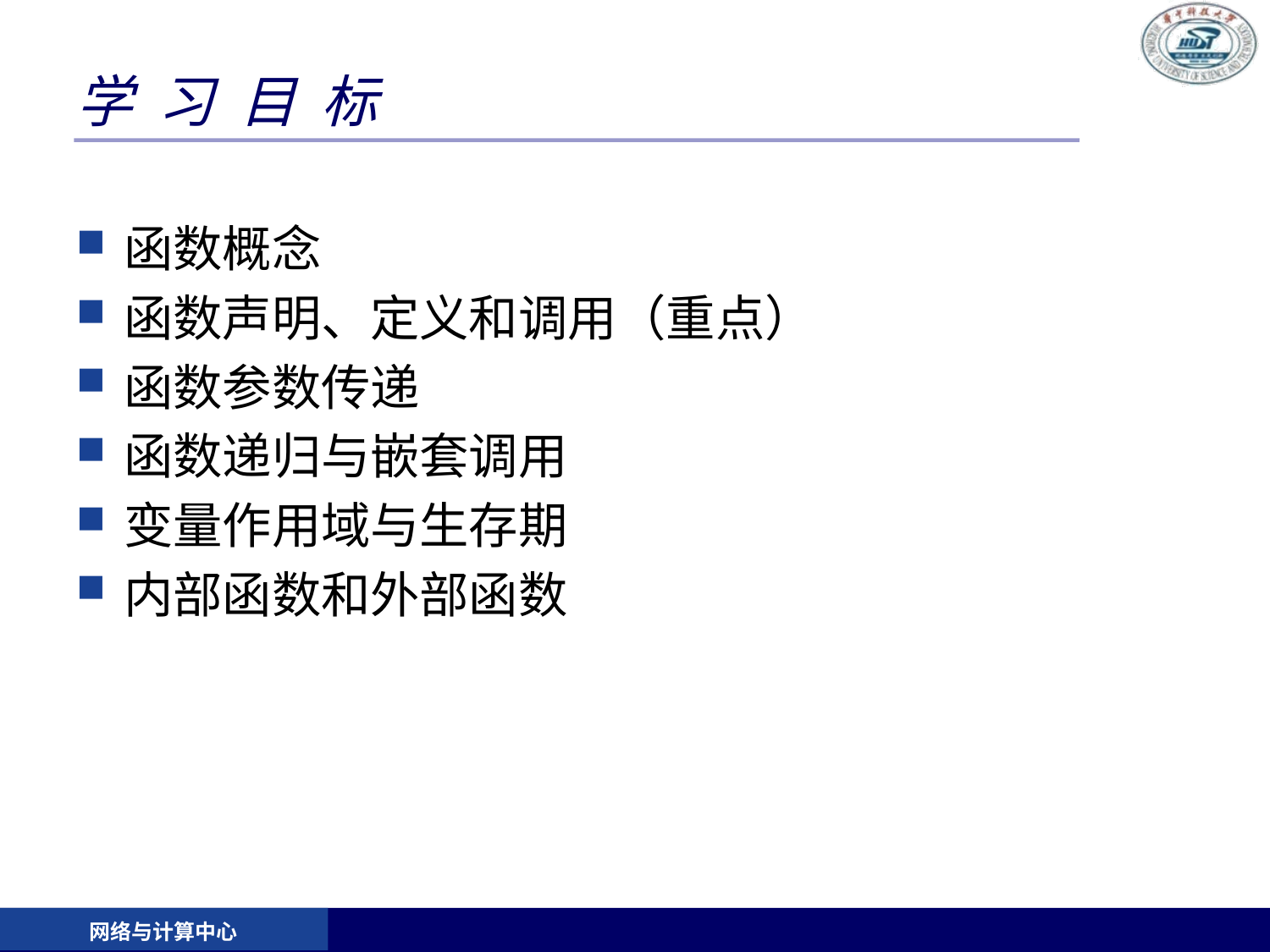

# 学  习  目  标
函数概念
函数声明、定义和调用（重点）
函数参数传递
函数递归与嵌套调用
变量作用域与生存期
内部函数和外部函数
网络与计算中心